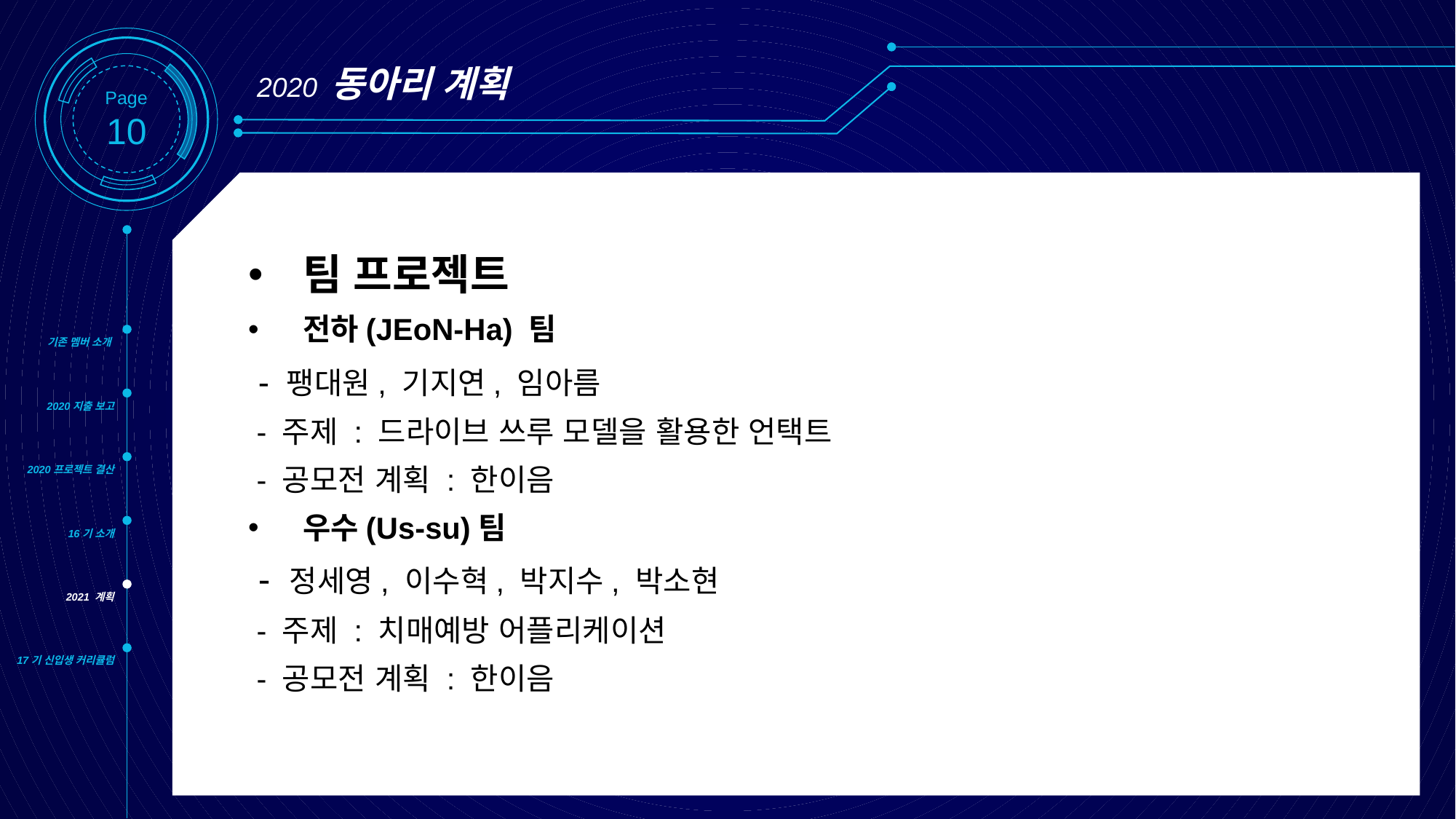

Page10
2020 동아리 계획

팀 프로젝트
전하(JEoN-Ha) 팀
 - 팽대원, 기지연, 임아름
 - 주제 : 드라이브 쓰루 모델을 활용한 언택트
 - 공모전 계획 : 한이음
우수(Us-su)팀
 - 정세영, 이수혁, 박지수, 박소현
 - 주제 : 치매예방 어플리케이션
 - 공모전 계획 : 한이음
기존 멤버 소개
2020지출 보고
2020프로젝트 결산
16기 소개
2021 계획
17기 신입생 커리큘럼